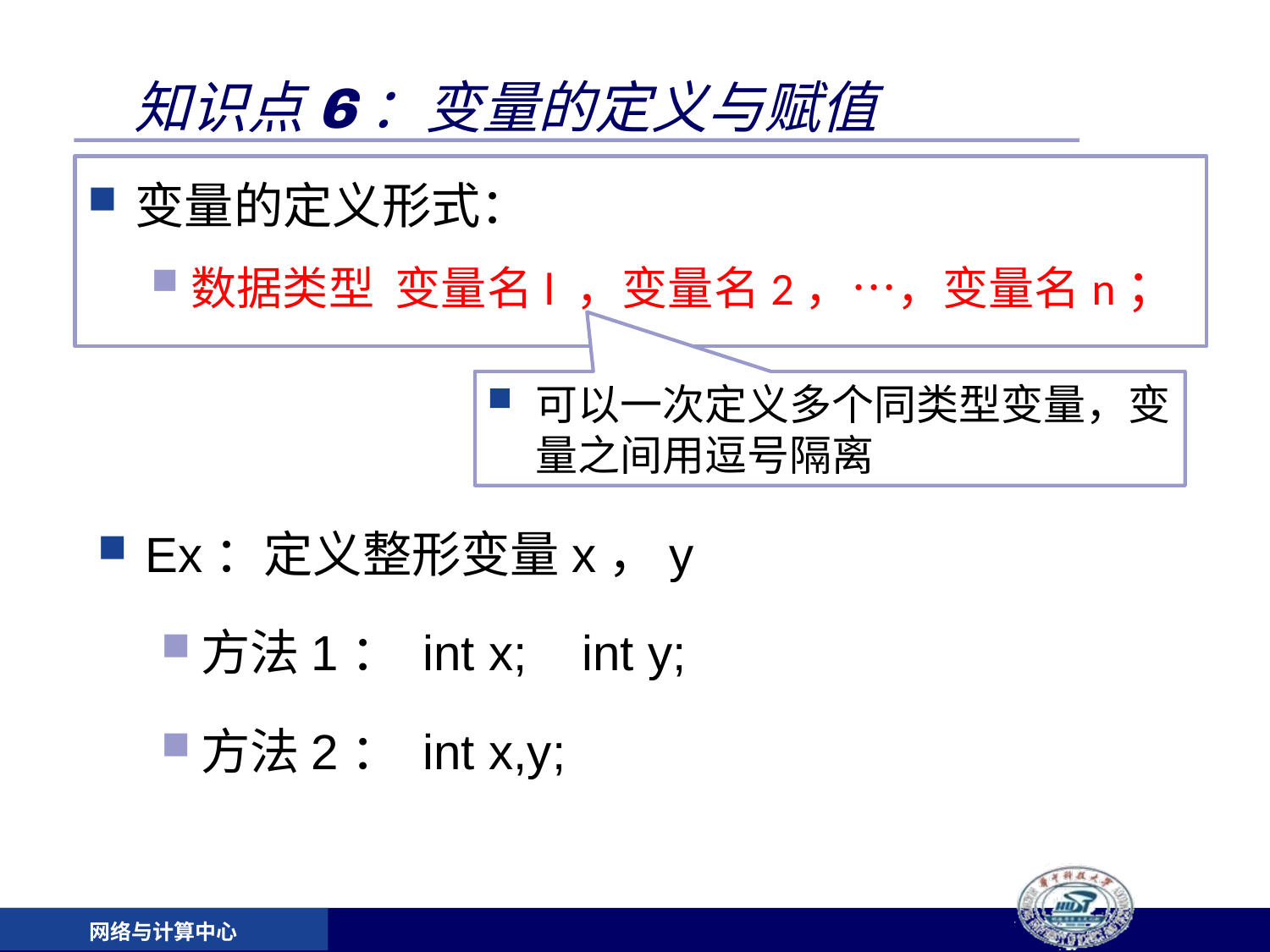

# 知识点6：变量的定义与赋值
变量的定义形式：
数据类型  变量名l ，变量名2，…，变量名n；
可以一次定义多个同类型变量，变量之间用逗号隔离
Ex：定义整形变量x，y
方法1： int x;	int y;
方法2： int x,y;
网络与计算中心